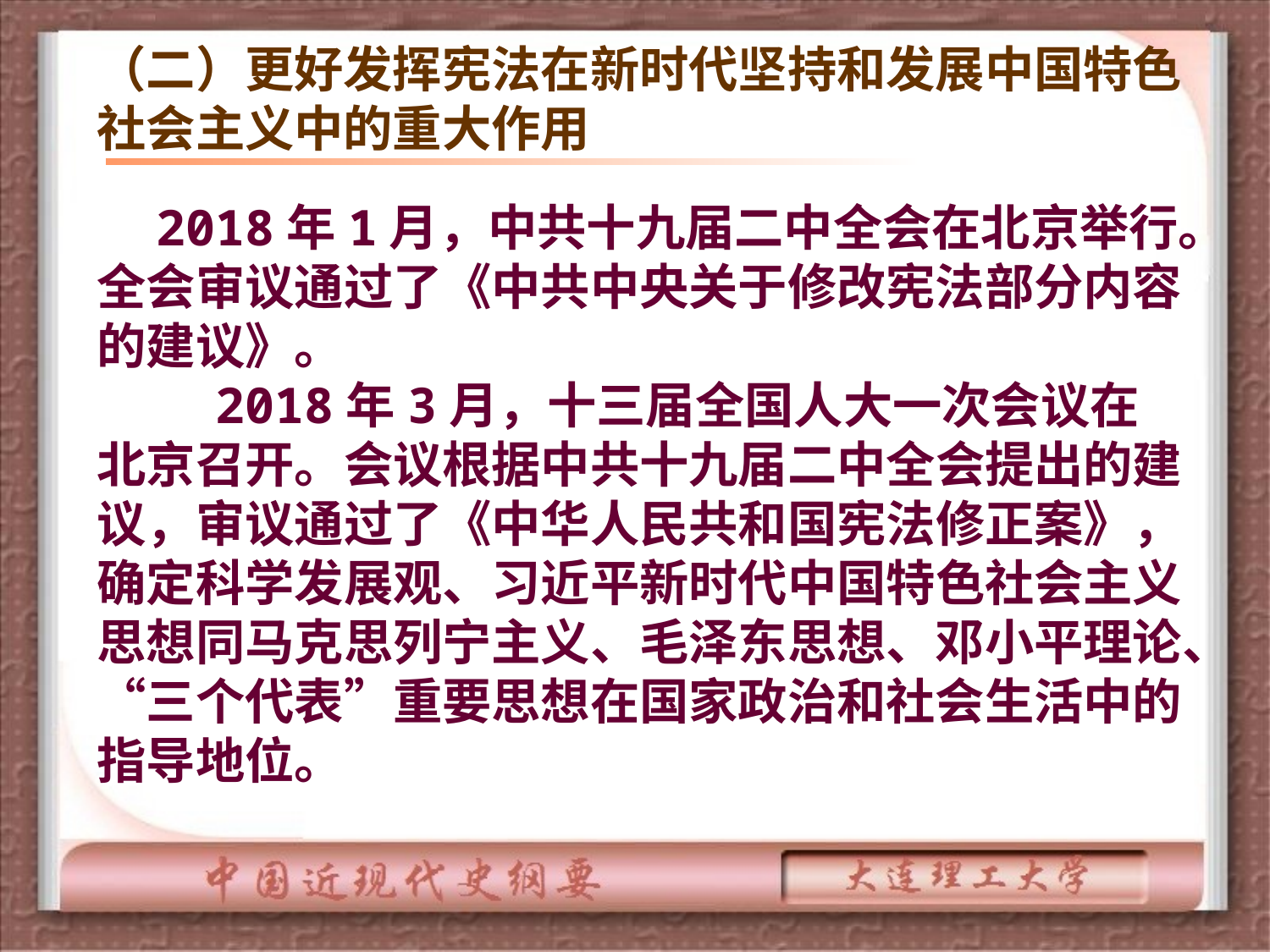

（二）更好发挥宪法在新时代坚持和发展中国特色社会主义中的重大作用

  2018年1月，中共十九届二中全会在北京举行。全会审议通过了《中共中央关于修改宪法部分内容的建议》。
    2018年3月，十三届全国人大一次会议在北京召开。会议根据中共十九届二中全会提出的建议，审议通过了《中华人民共和国宪法修正案》，确定科学发展观、习近平新时代中国特色社会主义思想同马克思列宁主义、毛泽东思想、邓小平理论、“三个代表”重要思想在国家政治和社会生活中的指导地位。